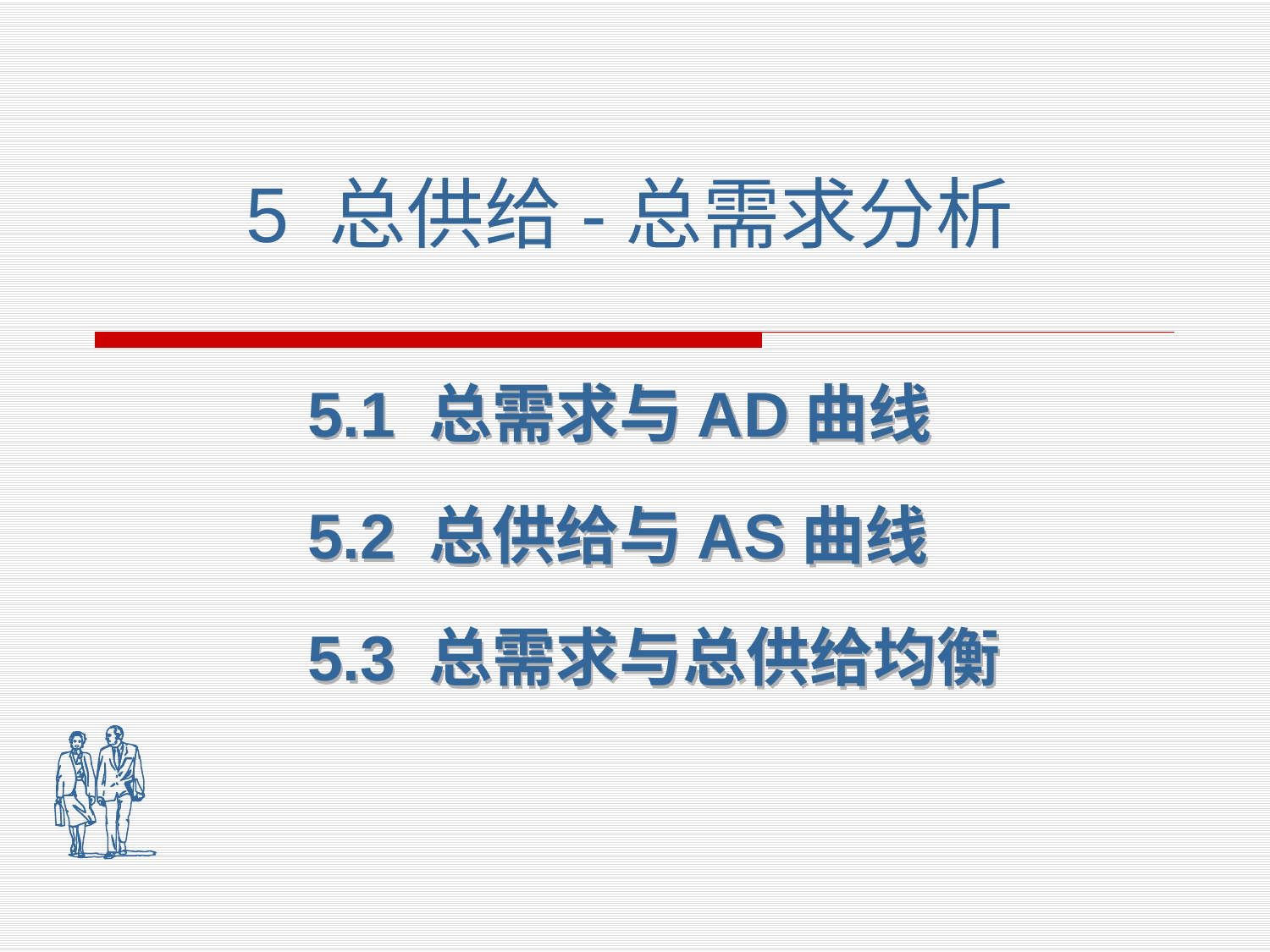

5 总供给-总需求分析
5.1 总需求与AD曲线
5.2 总供给与AS曲线
5.3 总需求与总供给均衡